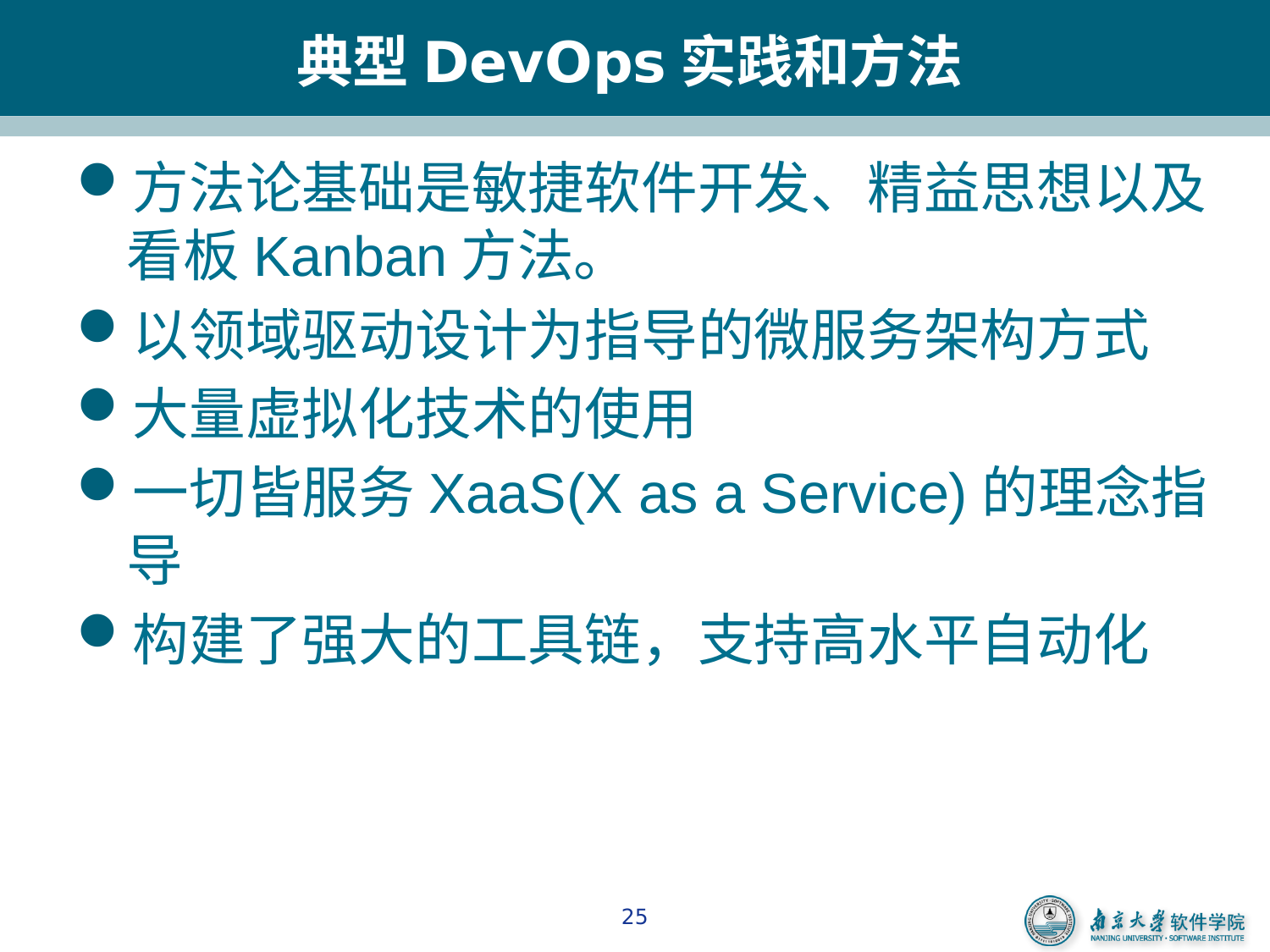

# 典型DevOps实践和方法
方法论基础是敏捷软件开发、精益思想以及看板Kanban方法。
以领域驱动设计为指导的微服务架构方式
大量虚拟化技术的使用
一切皆服务XaaS(X as a Service)的理念指导
构建了强大的工具链，支持高水平自动化
25